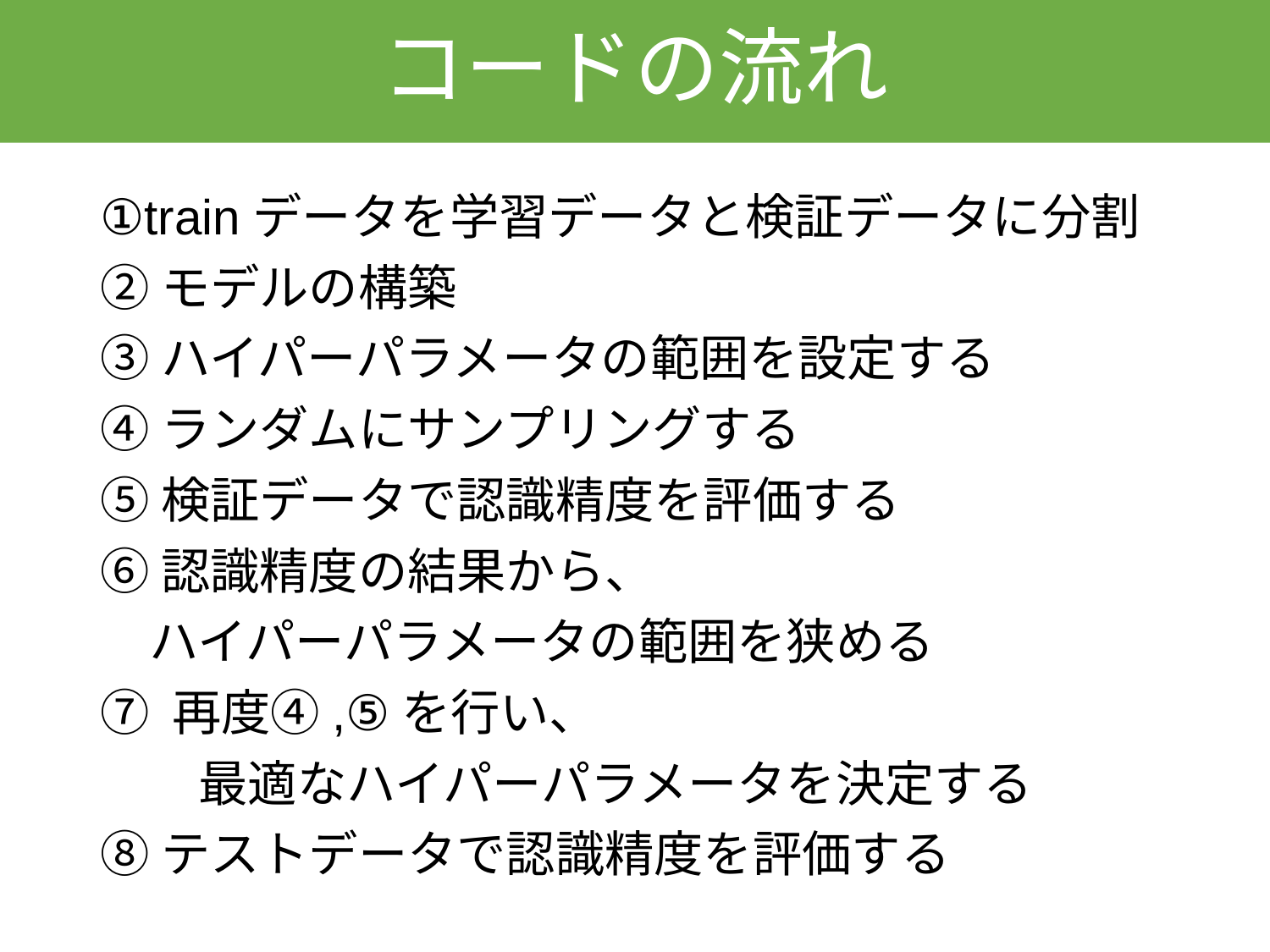

# コードの流れ
4
①trainデータを学習データと検証データに分割
②モデルの構築
③ハイパーパラメータの範囲を設定する
④ランダムにサンプリングする
⑤検証データで認識精度を評価する
⑥認識精度の結果から、
　ハイパーパラメータの範囲を狭める
⑦ 再度④,⑤を行い、
　　最適なハイパーパラメータを決定する
⑧テストデータで認識精度を評価する